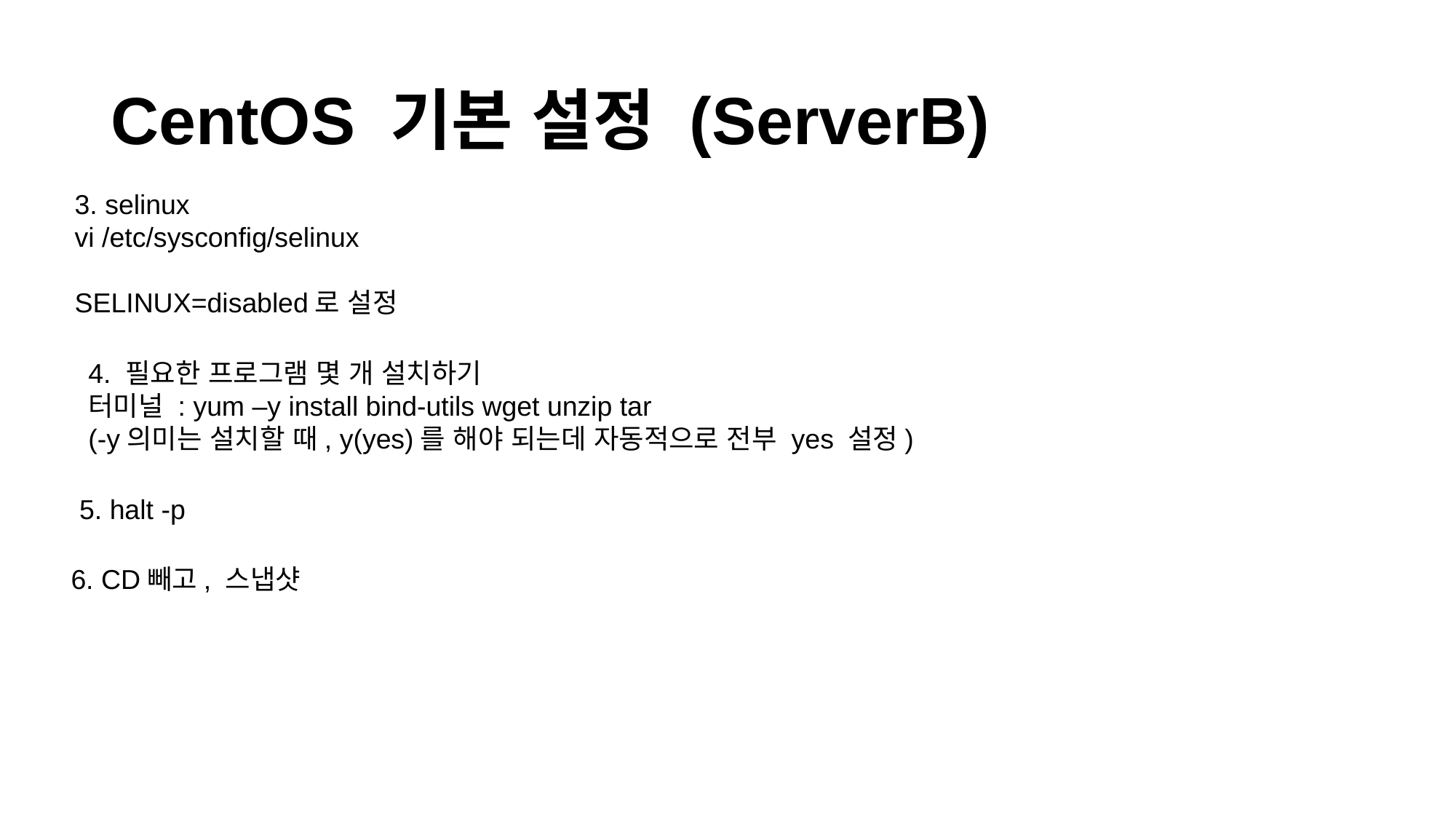

# CentOS 기본 설정 (ServerB)
3. selinux
vi /etc/sysconfig/selinux

SELINUX=disabled로 설정
4. 필요한 프로그램 몇 개 설치하기
터미널 : yum –y install bind-utils wget unzip tar
(-y의미는 설치할 때, y(yes)를 해야 되는데 자동적으로 전부 yes 설정)
5. halt -p
6. CD빼고, 스냅샷